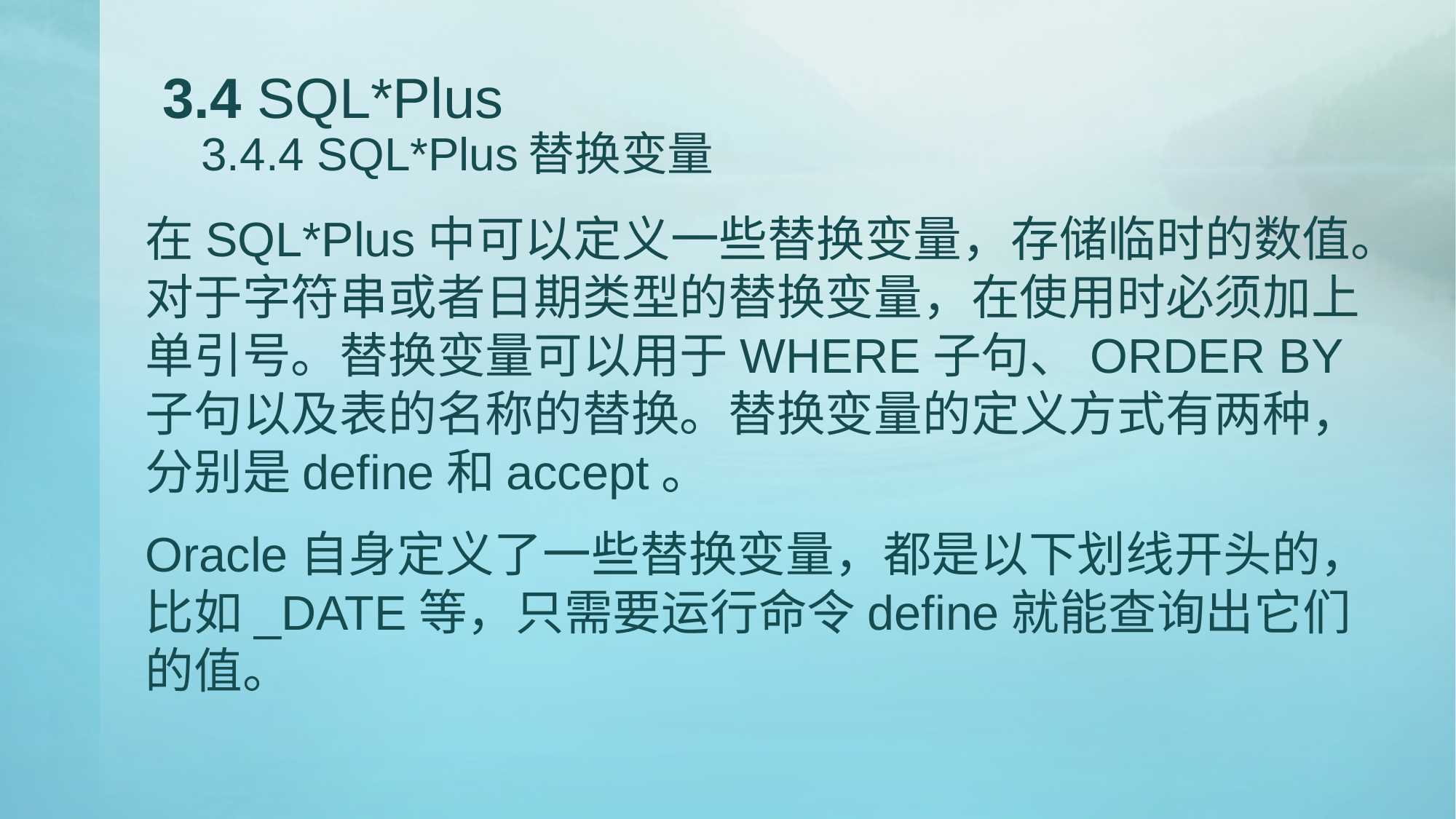

# 3.4 SQL*Plus 3.4.4 SQL*Plus替换变量
在SQL*Plus中可以定义一些替换变量，存储临时的数值。对于字符串或者日期类型的替换变量，在使用时必须加上单引号。替换变量可以用于WHERE子句、ORDER BY子句以及表的名称的替换。替换变量的定义方式有两种，分别是define和accept。
Oracle自身定义了一些替换变量，都是以下划线开头的，比如_DATE等，只需要运行命令define就能查询出它们的值。